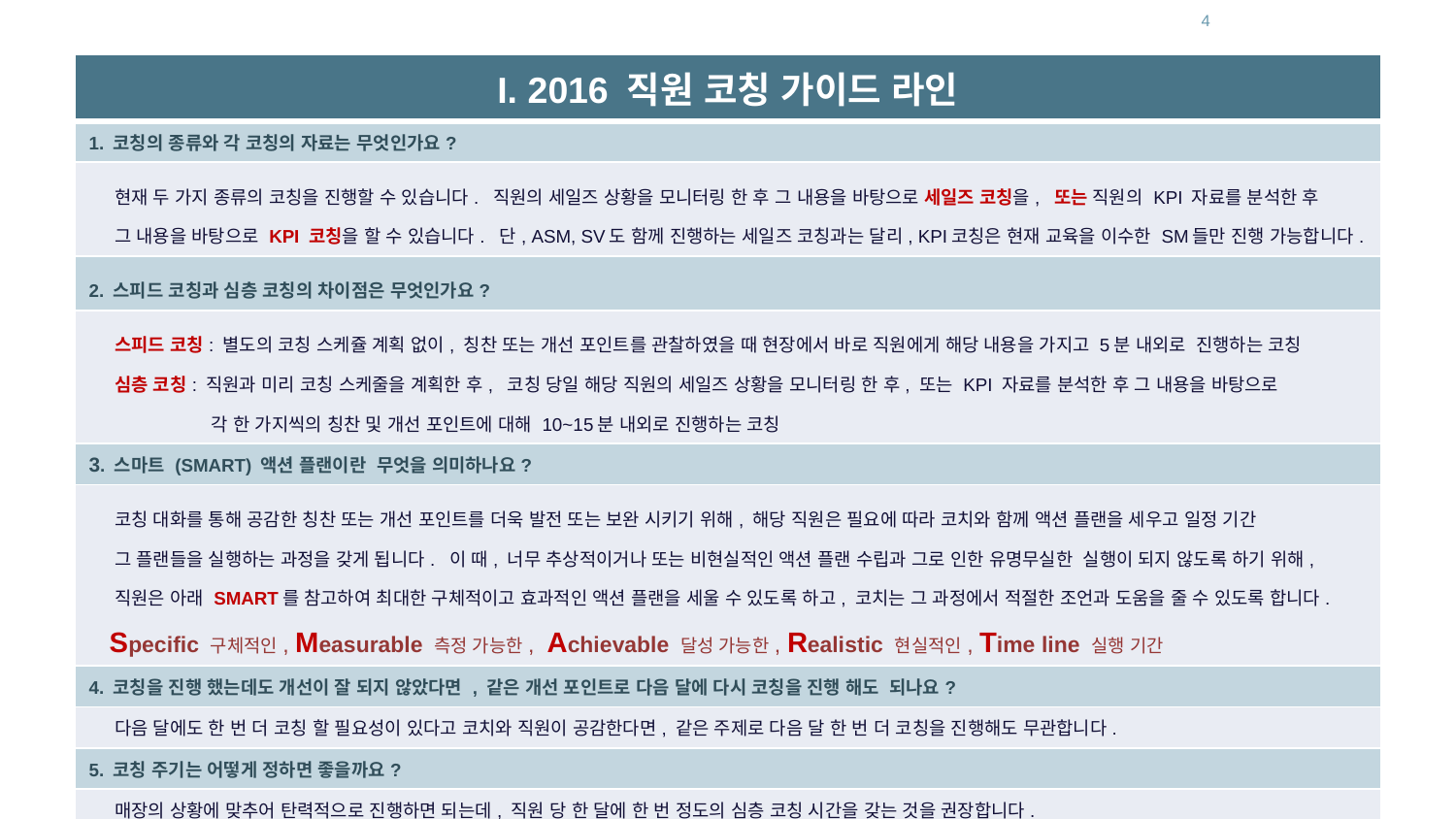

4
| I. 2016 직원 코칭 가이드 라인 |
| --- |
| 1. 코칭의 종류와 각 코칭의 자료는 무엇인가요? |
| 현재 두 가지 종류의 코칭을 진행할 수 있습니다. 직원의 세일즈 상황을 모니터링 한 후 그 내용을 바탕으로 세일즈 코칭을, 또는 직원의 KPI 자료를 분석한 후 그 내용을 바탕으로 KPI 코칭을 할 수 있습니다. 단, ASM, SV도 함께 진행하는 세일즈 코칭과는 달리, KPI코칭은 현재 교육을 이수한 SM들만 진행 가능합니다. |
| 2. 스피드 코칭과 심층 코칭의 차이점은 무엇인가요? |
| 스피드 코칭: 별도의 코칭 스케쥴 계획 없이, 칭찬 또는 개선 포인트를 관찰하였을 때 현장에서 바로 직원에게 해당 내용을 가지고 5분 내외로 진행하는 코칭 심층 코칭: 직원과 미리 코칭 스케줄을 계획한 후, 코칭 당일 해당 직원의 세일즈 상황을 모니터링 한 후, 또는 KPI 자료를 분석한 후 그 내용을 바탕으로 각 한 가지씩의 칭찬 및 개선 포인트에 대해 10~15분 내외로 진행하는 코칭 |
| 3. 스마트 (SMART) 액션 플랜이란 무엇을 의미하나요? |
| 코칭 대화를 통해 공감한 칭찬 또는 개선 포인트를 더욱 발전 또는 보완 시키기 위해, 해당 직원은 필요에 따라 코치와 함께 액션 플랜을 세우고 일정 기간 그 플랜들을 실행하는 과정을 갖게 됩니다. 이 때, 너무 추상적이거나 또는 비현실적인 액션 플랜 수립과 그로 인한 유명무실한 실행이 되지 않도록 하기 위해, 직원은 아래 SMART를 참고하여 최대한 구체적이고 효과적인 액션 플랜을 세울 수 있도록 하고, 코치는 그 과정에서 적절한 조언과 도움을 줄 수 있도록 합니다. Specific 구체적인, Measurable 측정 가능한, Achievable 달성 가능한, Realistic 현실적인, Time line 실행 기간 |
| 4. 코칭을 진행 했는데도 개선이 잘 되지 않았다면 , 같은 개선 포인트로 다음 달에 다시 코칭을 진행 해도 되나요? |
| 다음 달에도 한 번 더 코칭 할 필요성이 있다고 코치와 직원이 공감한다면, 같은 주제로 다음 달 한 번 더 코칭을 진행해도 무관합니다. |
| 5. 코칭 주기는 어떻게 정하면 좋을까요? |
| 매장의 상황에 맞추어 탄력적으로 진행하면 되는데, 직원 당 한 달에 한 번 정도의 심층 코칭 시간을 갖는 것을 권장합니다. |